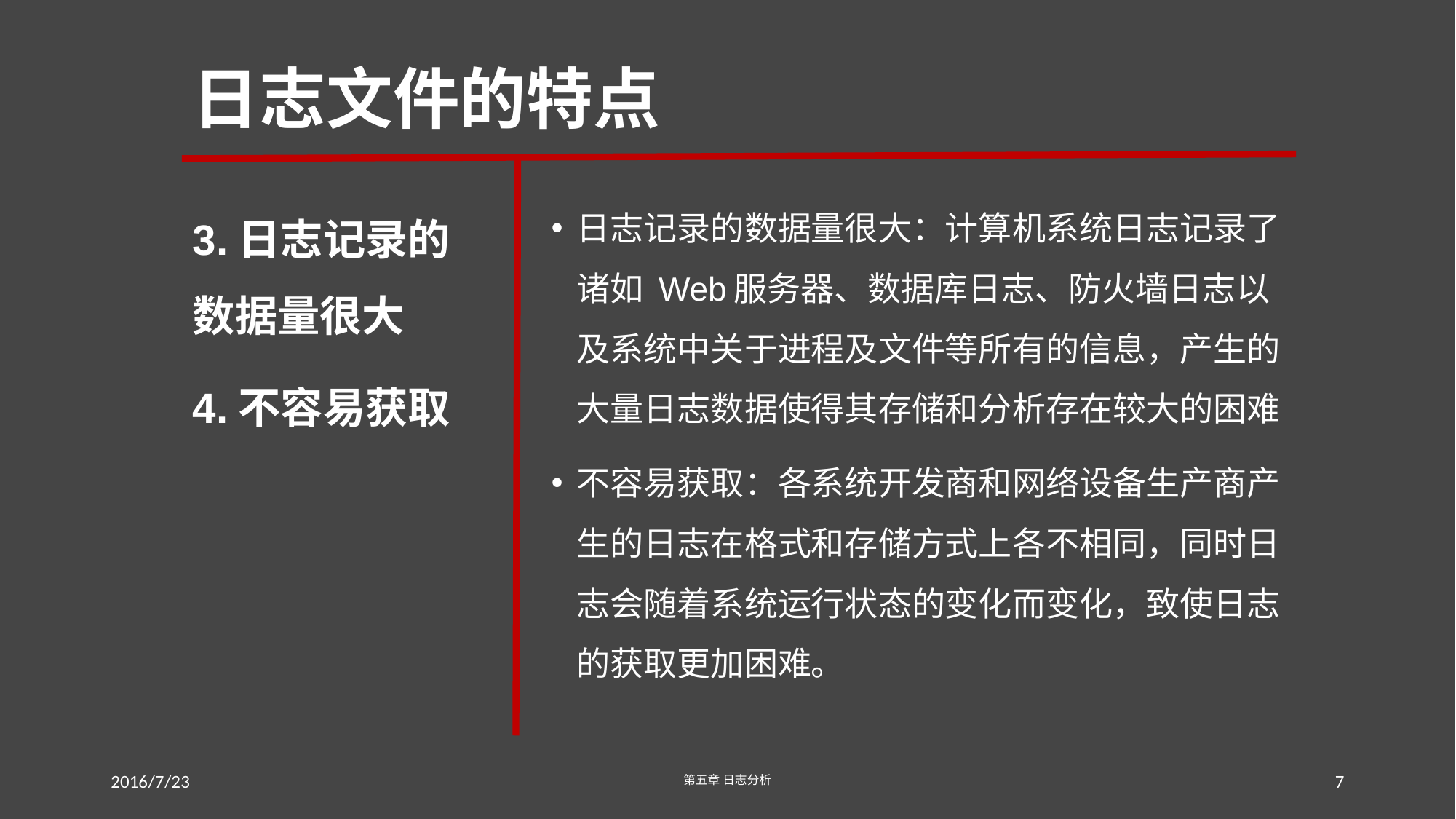

# 日志文件的特点
3.日志记录的数据量很大
4.不容易获取
日志记录的数据量很大：计算机系统日志记录了诸如 Web服务器、数据库日志、防火墙日志以及系统中关于进程及文件等所有的信息，产生的大量日志数据使得其存储和分析存在较大的困难
不容易获取：各系统开发商和网络设备生产商产生的日志在格式和存储方式上各不相同，同时日志会随着系统运行状态的变化而变化，致使日志的获取更加困难。
2016/7/23
第五章 日志分析
7